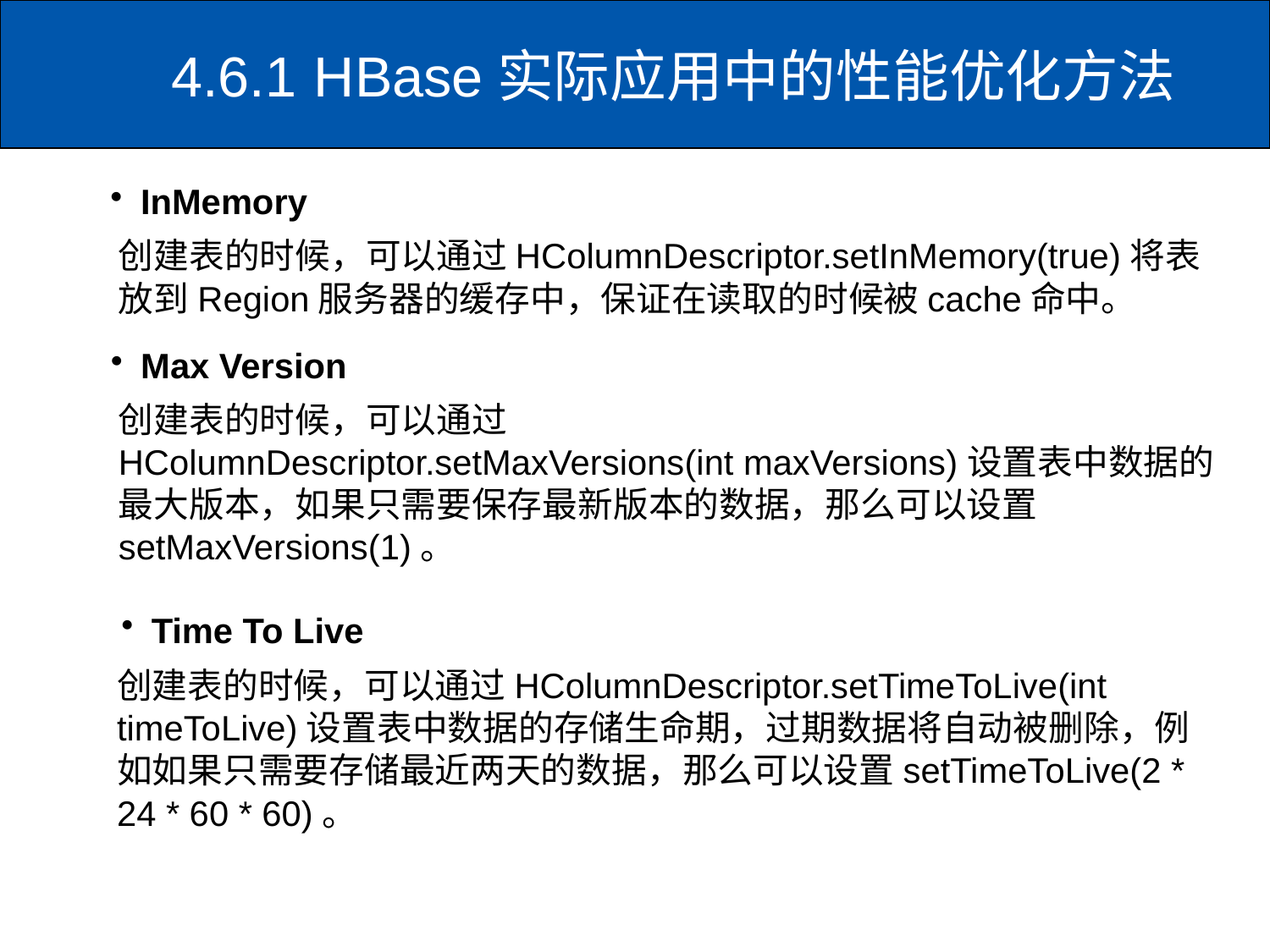

4.6.1	 HBase实际应用中的性能优化方法
InMemory
创建表的时候，可以通过HColumnDescriptor.setInMemory(true)将表放到Region服务器的缓存中，保证在读取的时候被cache命中。
Max Version
创建表的时候，可以通过HColumnDescriptor.setMaxVersions(int maxVersions)设置表中数据的最大版本，如果只需要保存最新版本的数据，那么可以设置setMaxVersions(1)。
Time To Live
创建表的时候，可以通过HColumnDescriptor.setTimeToLive(int timeToLive)设置表中数据的存储生命期，过期数据将自动被删除，例如如果只需要存储最近两天的数据，那么可以设置setTimeToLive(2 * 24 * 60 * 60)。